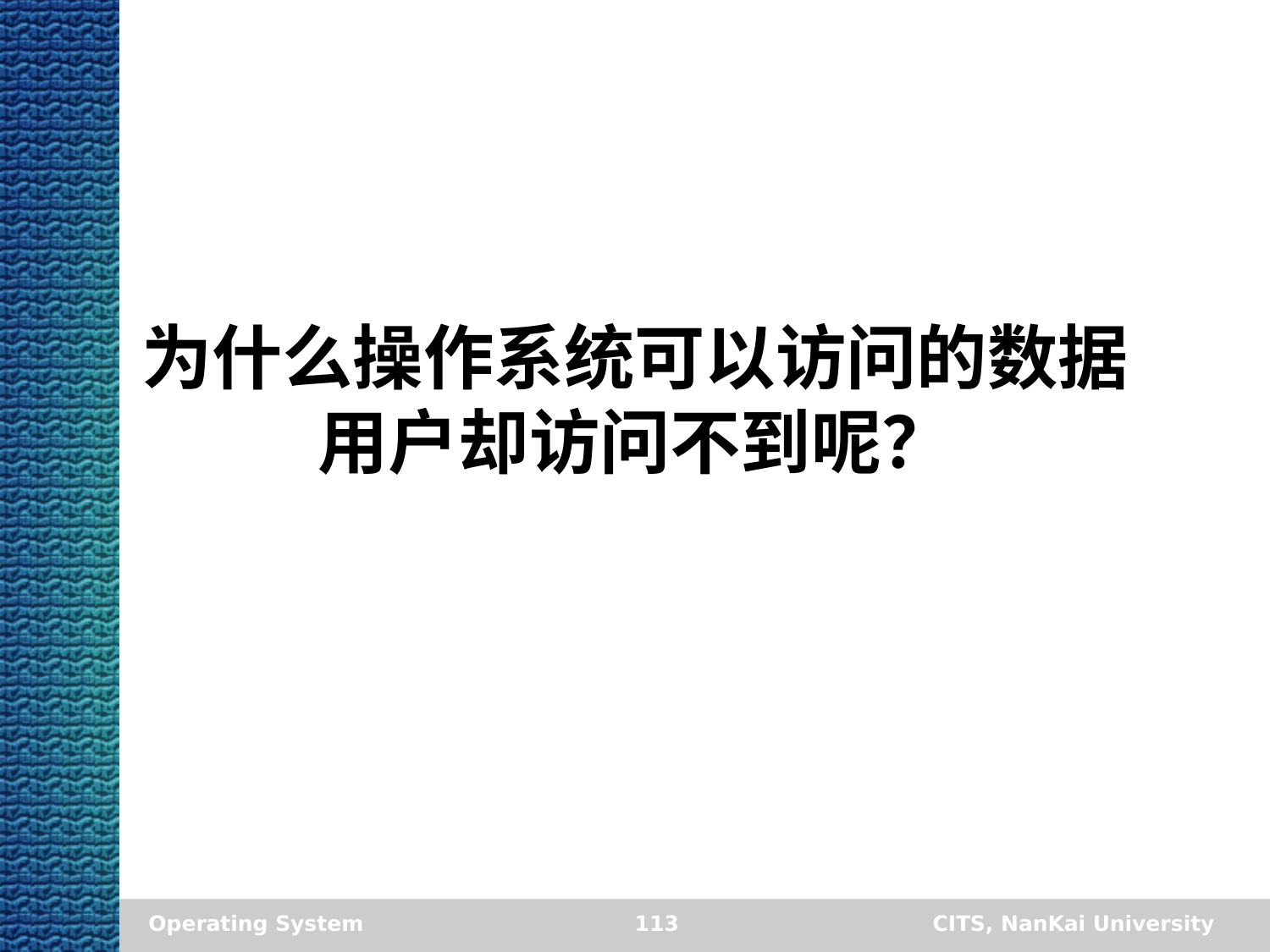

# 为什么操作系统可以访问的数据 用户却访问不到呢？

Operating System
113
CITS, NanKai University